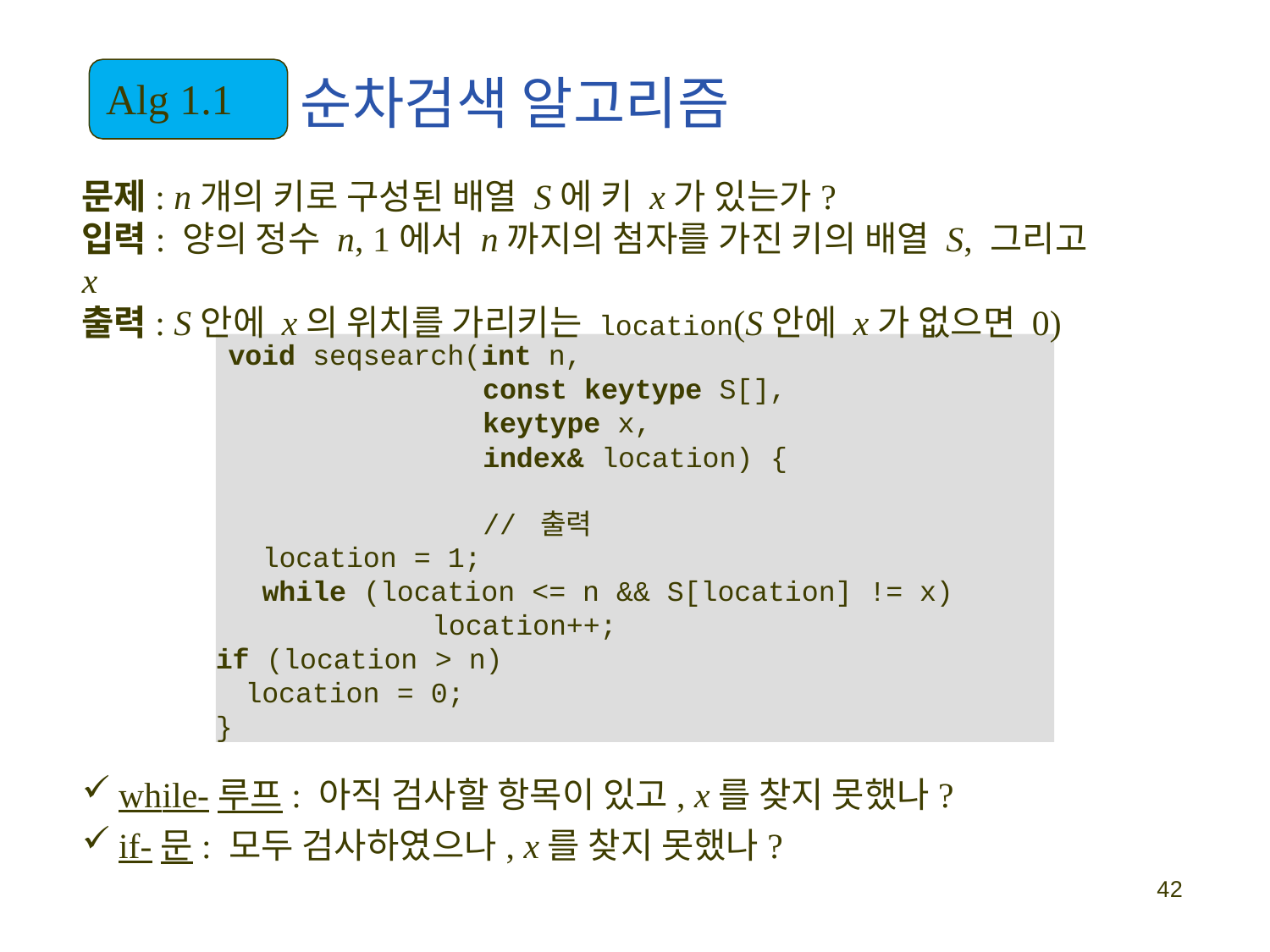

# 순차검색 알고리즘
Alg 1.1
문제: n개의 키로 구성된 배열 S에 키 x가 있는가?
입력: 양의 정수 n, 1에서 n까지의 첨자를 가진 키의 배열 S, 그리고 x
출력: S안에 x의 위치를 가리키는 location(S안에 x가 없으면 0)
void seqsearch(int n,
const keytype S[],
keytype x,
index& location) {	// 출력
location = 1;
while (location <= n && S[location] != x)  location++;
if (location > n)
location = 0;
}
while-루프: 아직 검사할 항목이 있고, x를 찾지 못했나?
if-문: 모두 검사하였으나, x를 찾지 못했나?
42